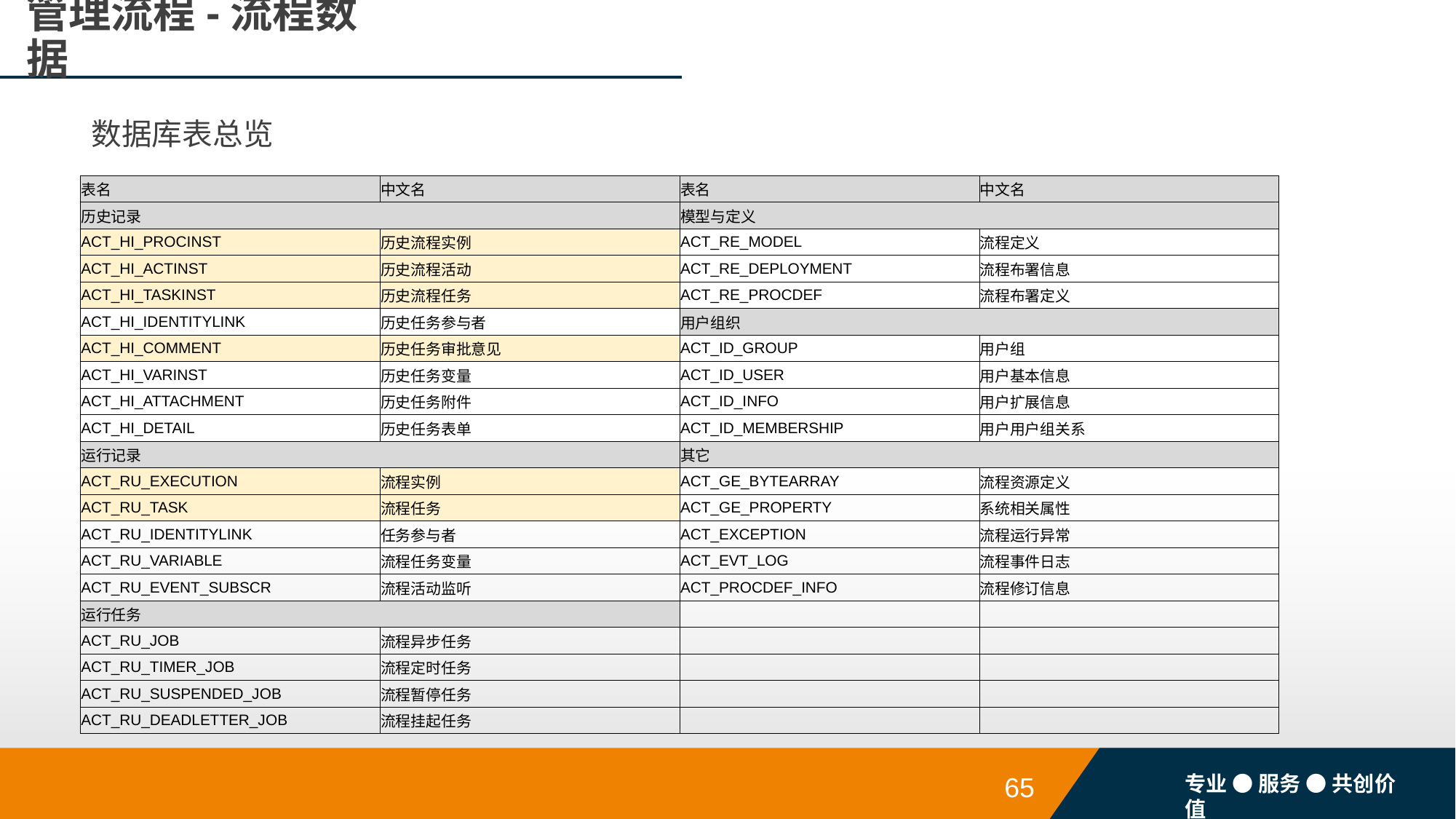

# 管理流程-流程数据
数据库表总览
| 表名 | 中文名 | 表名 | 中文名 |
| --- | --- | --- | --- |
| 历史记录 |  | 模型与定义 |  |
| ACT\_HI\_PROCINST | 历史流程实例 | ACT\_RE\_MODEL | 流程定义 |
| ACT\_HI\_ACTINST | 历史流程活动 | ACT\_RE\_DEPLOYMENT | 流程布署信息 |
| ACT\_HI\_TASKINST | 历史流程任务 | ACT\_RE\_PROCDEF | 流程布署定义 |
| ACT\_HI\_IDENTITYLINK | 历史任务参与者 | 用户组织 |  |
| ACT\_HI\_COMMENT | 历史任务审批意见 | ACT\_ID\_GROUP | 用户组 |
| ACT\_HI\_VARINST | 历史任务变量 | ACT\_ID\_USER | 用户基本信息 |
| ACT\_HI\_ATTACHMENT | 历史任务附件 | ACT\_ID\_INFO | 用户扩展信息 |
| ACT\_HI\_DETAIL | 历史任务表单 | ACT\_ID\_MEMBERSHIP | 用户用户组关系 |
| 运行记录 |  | 其它 |  |
| ACT\_RU\_EXECUTION | 流程实例 | ACT\_GE\_BYTEARRAY | 流程资源定义 |
| ACT\_RU\_TASK | 流程任务 | ACT\_GE\_PROPERTY | 系统相关属性 |
| ACT\_RU\_IDENTITYLINK | 任务参与者 | ACT\_EXCEPTION | 流程运行异常 |
| ACT\_RU\_VARIABLE | 流程任务变量 | ACT\_EVT\_LOG | 流程事件日志 |
| ACT\_RU\_EVENT\_SUBSCR | 流程活动监听 | ACT\_PROCDEF\_INFO | 流程修订信息 |
| 运行任务 |  |  |  |
| ACT\_RU\_JOB | 流程异步任务 |  |  |
| ACT\_RU\_TIMER\_JOB | 流程定时任务 |  |  |
| ACT\_RU\_SUSPENDED\_JOB | 流程暂停任务 |  |  |
| ACT\_RU\_DEADLETTER\_JOB | 流程挂起任务 |  |  |